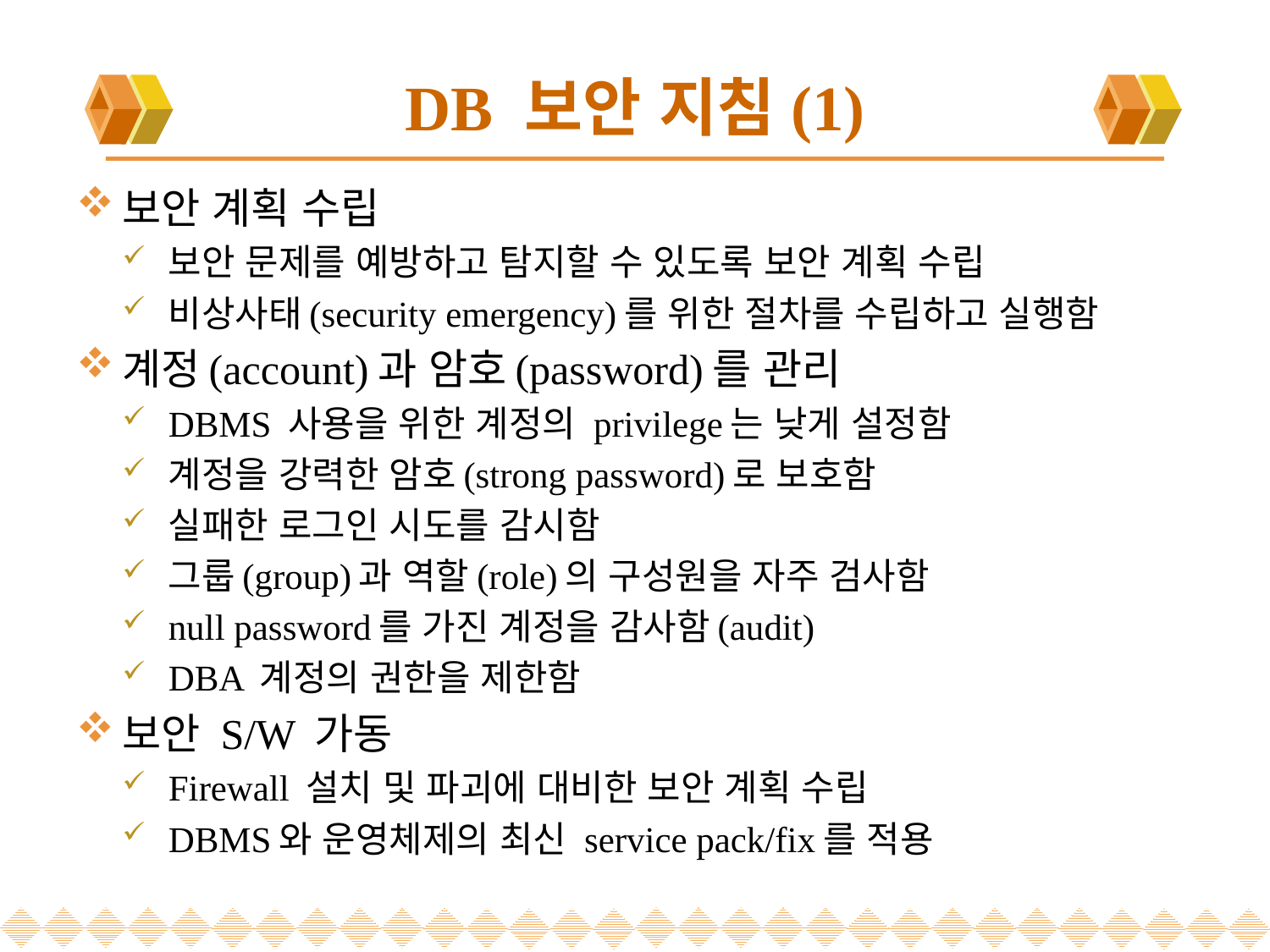

# DB 보안 지침(1)
보안 계획 수립
보안 문제를 예방하고 탐지할 수 있도록 보안 계획 수립
비상사태(security emergency)를 위한 절차를 수립하고 실행함
계정(account)과 암호(password)를 관리
DBMS 사용을 위한 계정의 privilege는 낮게 설정함
계정을 강력한 암호(strong password)로 보호함
실패한 로그인 시도를 감시함
그룹(group)과 역할(role)의 구성원을 자주 검사함
null password를 가진 계정을 감사함(audit)
DBA 계정의 권한을 제한함
보안 S/W 가동
Firewall 설치 및 파괴에 대비한 보안 계획 수립
DBMS와 운영체제의 최신 service pack/fix를 적용